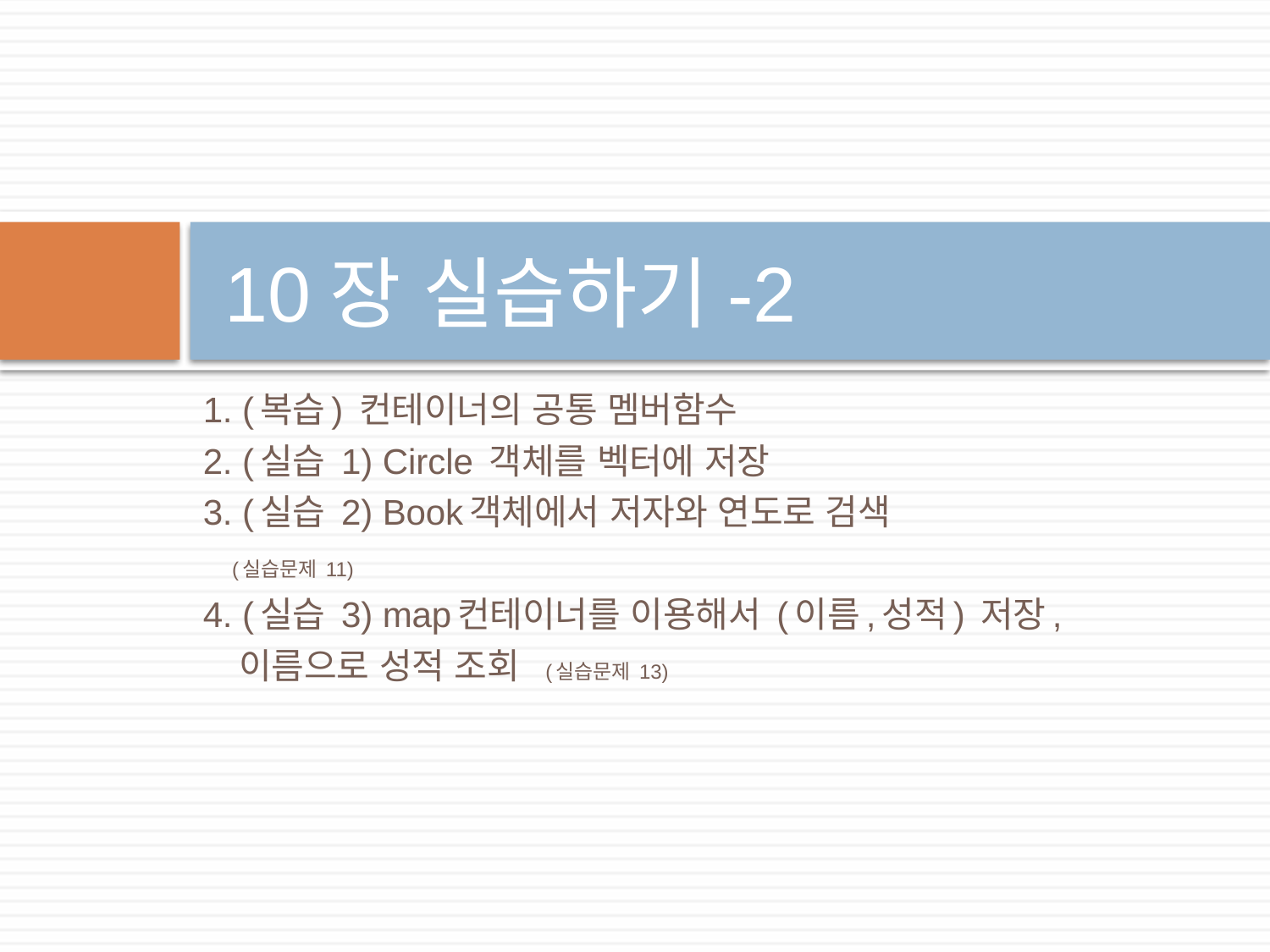

# 10장 실습하기-2

1. (복습) 컨테이너의 공통 멤버함수
2. (실습 1) Circle 객체를 벡터에 저장
3. (실습 2) Book객체에서 저자와 연도로 검색
   (실습문제 11)
4. (실습 3) map컨테이너를 이용해서 (이름,성적) 저장,
   이름으로 성적 조회  (실습문제 13)